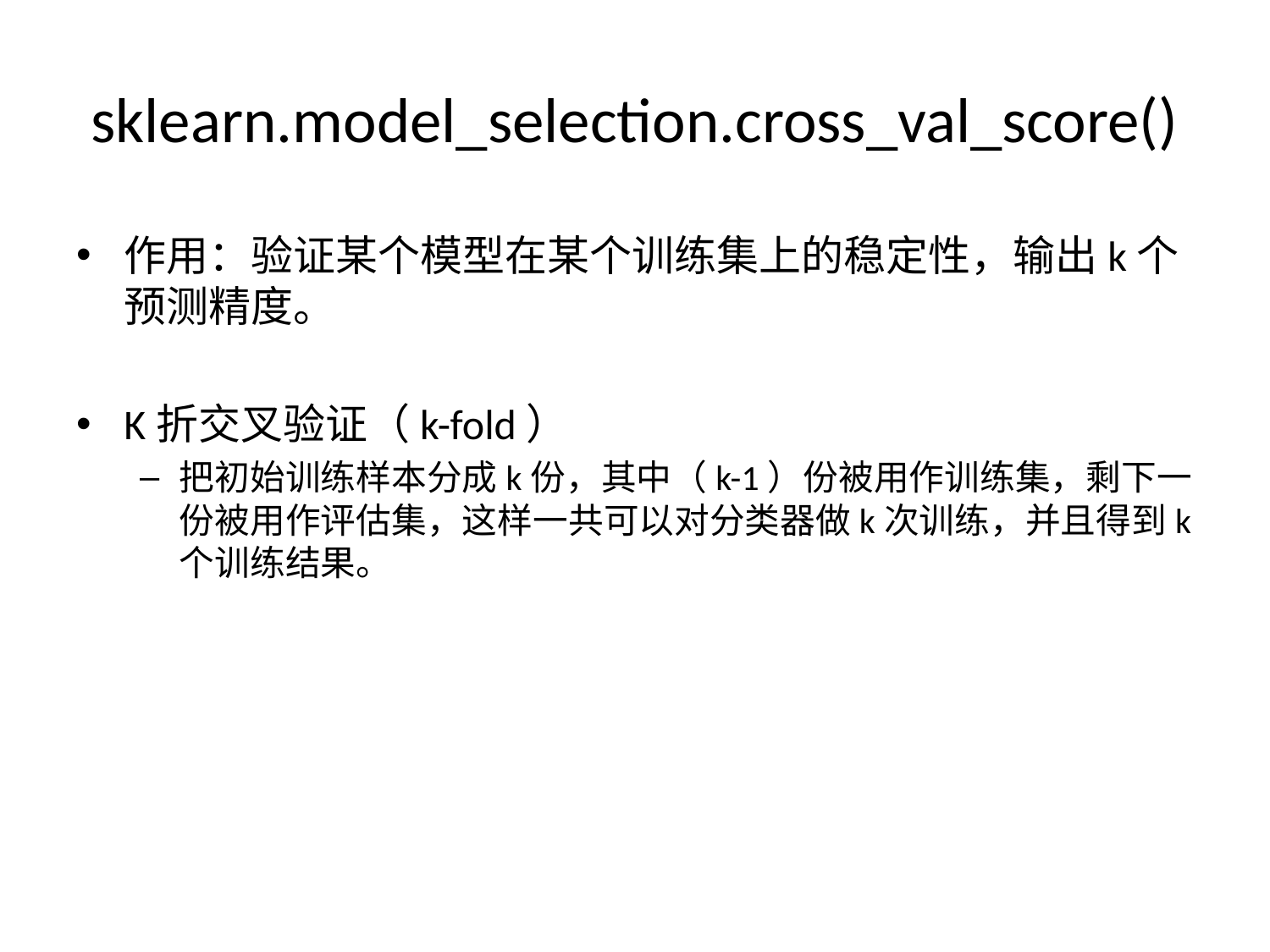

# sklearn.model_selection.cross_val_score()
作用：验证某个模型在某个训练集上的稳定性，输出k个预测精度。

K折交叉验证（k-fold）
把初始训练样本分成k份，其中（k-1）份被用作训练集，剩下一份被用作评估集，这样一共可以对分类器做k次训练，并且得到k个训练结果。